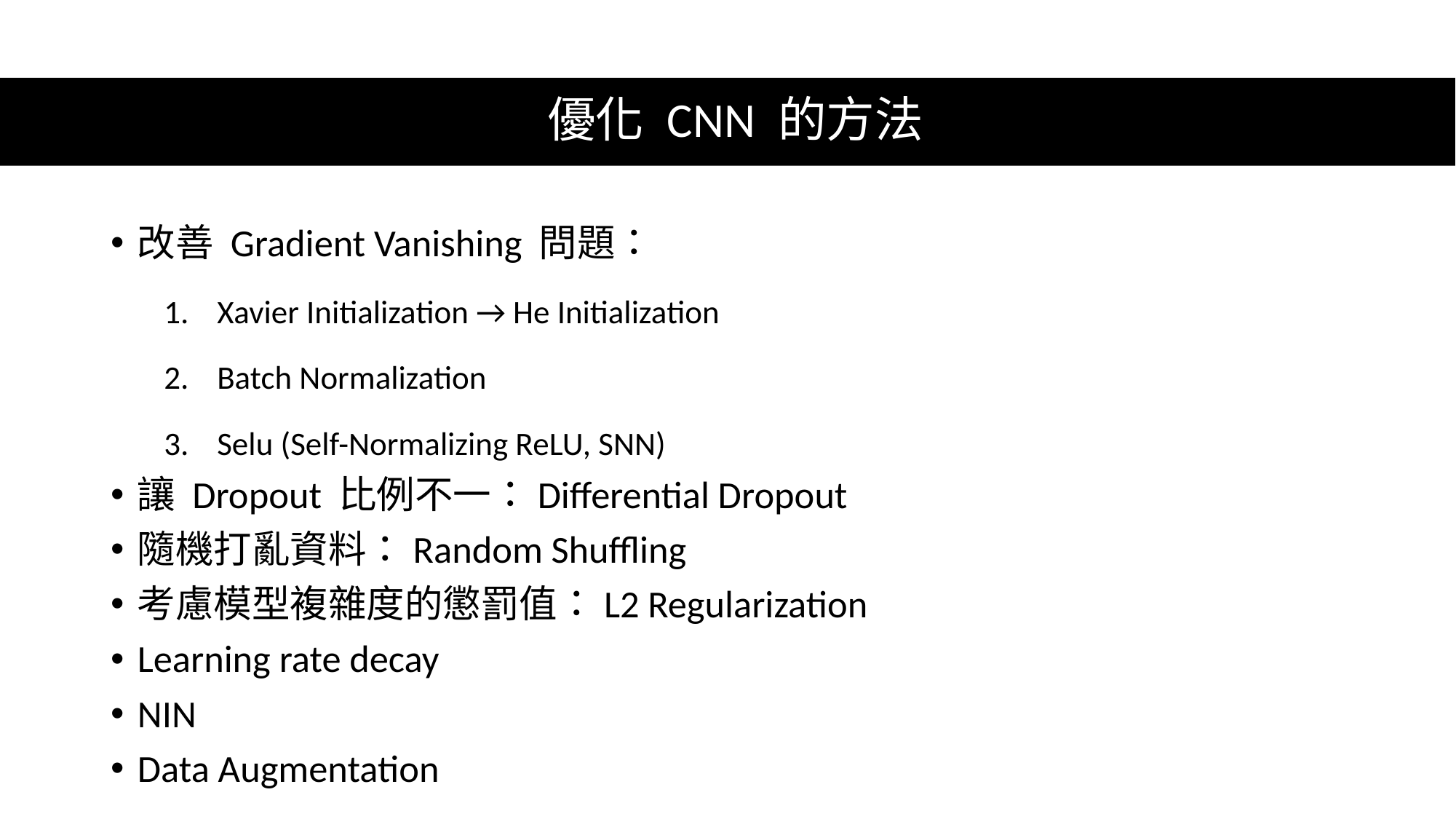

# 優化 CNN 的方法

改善 Gradient Vanishing 問題：
Xavier Initialization → He Initialization
Batch Normalization
Selu (Self-Normalizing ReLU, SNN)
讓 Dropout 比例不一：Differential Dropout
隨機打亂資料：Random Shuffling
考慮模型複雜度的懲罰值：L2 Regularization
Learning rate decay
NIN
Data Augmentation